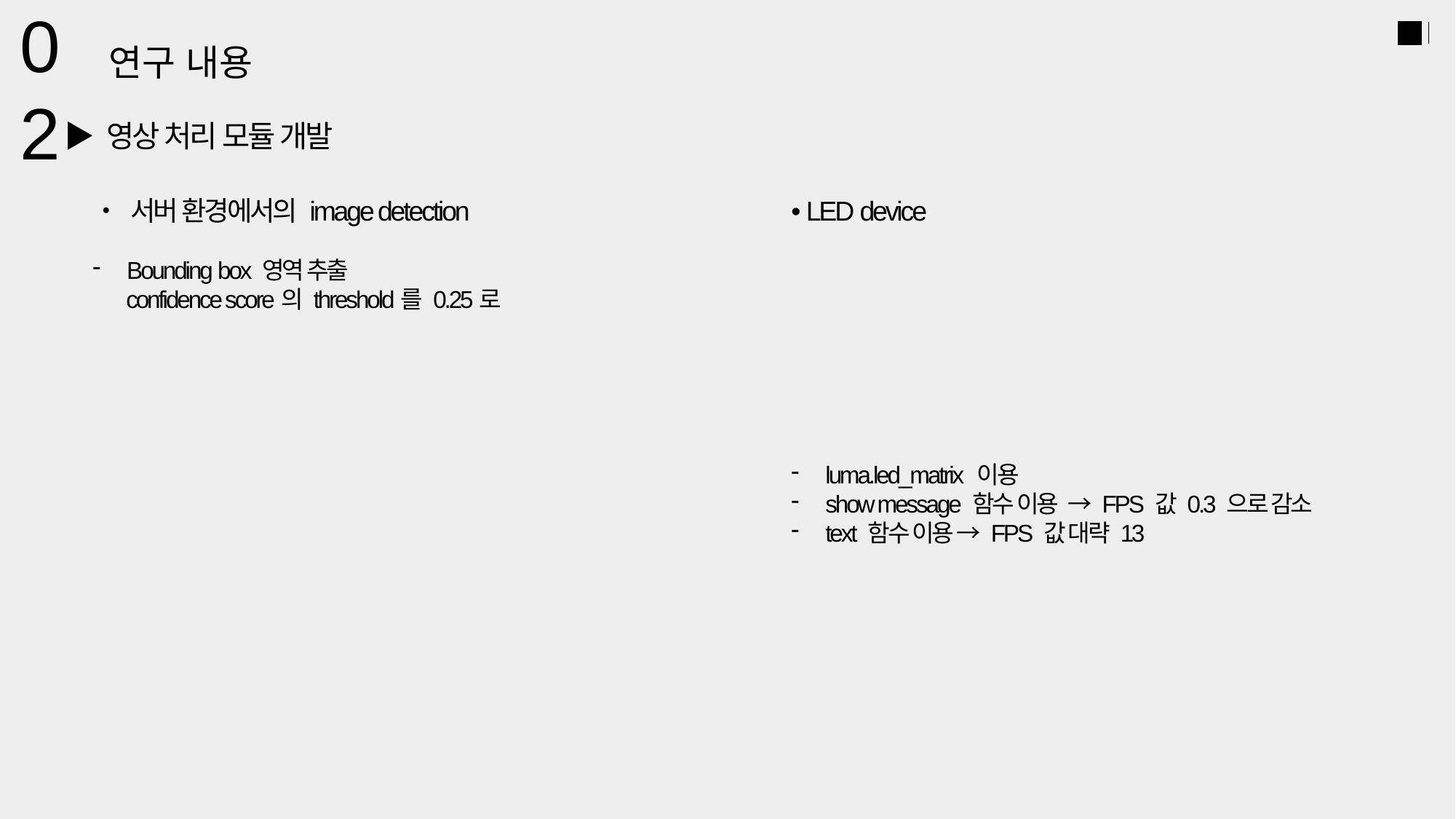

02
연구 내용

▶ 영상 처리 모듈 개발
• 서버 환경에서의 image detection
• LED device
Bounding box 영역 추출
       confidence score의 threshold를 0.25로
luma.led_matrix 이용
show message 함수 이용  → FPS 값 0.3 으로 감소
text 함수 이용 → FPS 값 대략 13